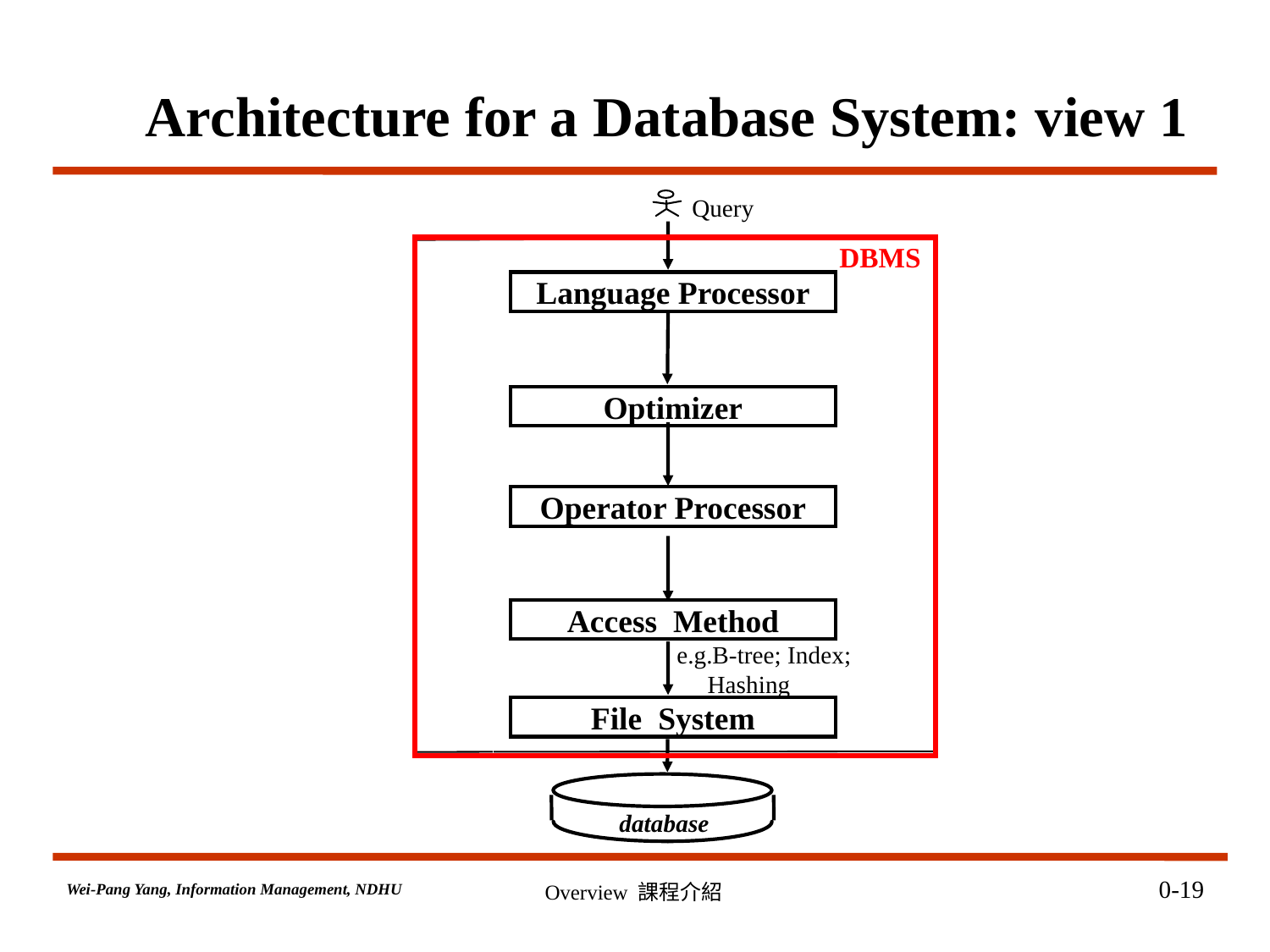

# Architecture for a Database System: view 1
Query

 DBMS

Language Processor

Optimizer

Operator Processor

Access  Method
e.g.B-tree; Index;
     Hashing

File  System

    database

0-19
Overview 課程介紹